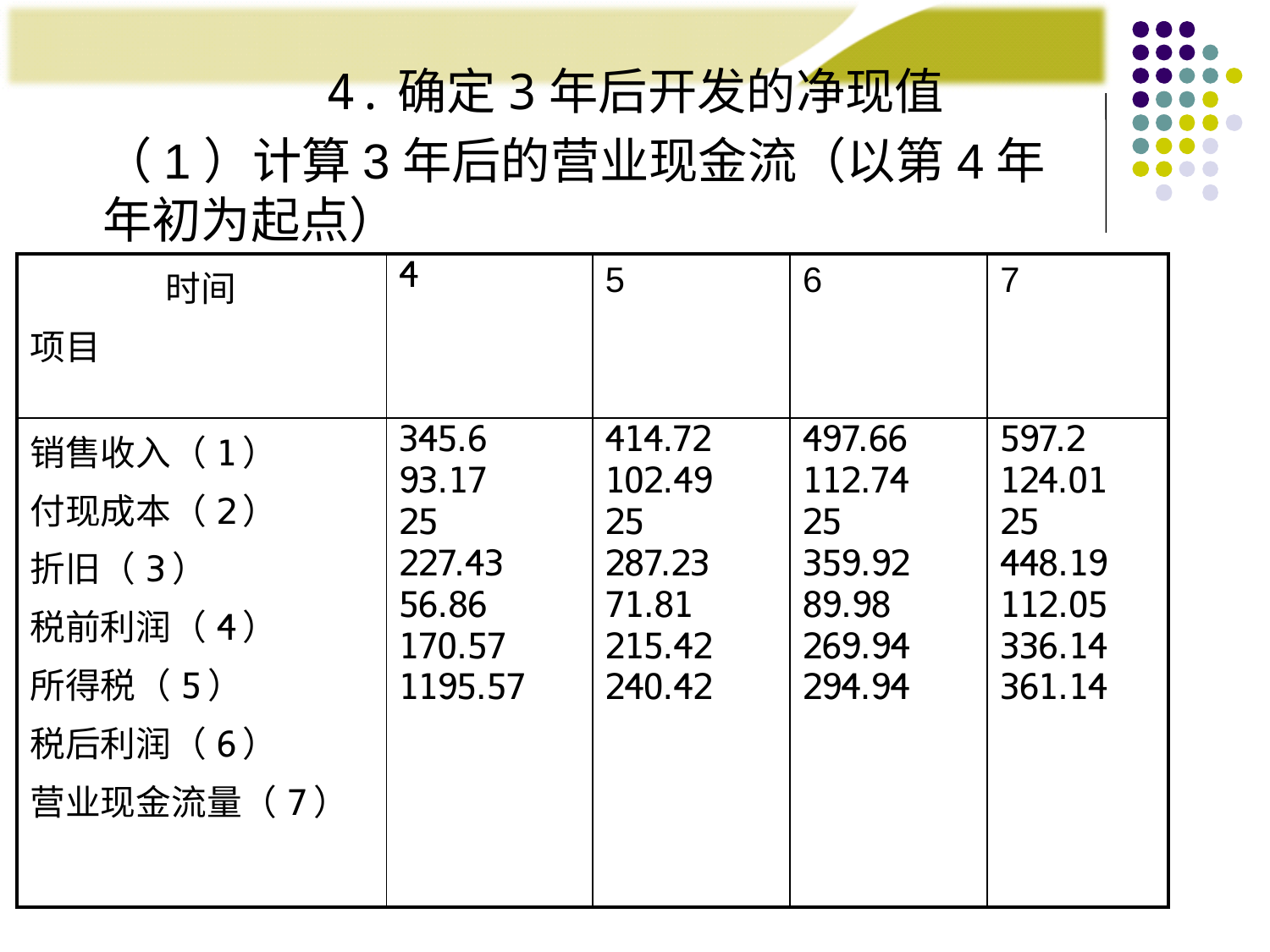

4.确定3年后开发的净现值
（1）计算3年后的营业现金流（以第4年年初为起点）
| 时间 项目 | 4 | 5 | 6 | 7 |
| --- | --- | --- | --- | --- |
| 销售收入（1） 付现成本（2） 折旧（3） 税前利润（4） 所得税（5） 税后利润（6） 营业现金流量（7） | 345.6 93.17 25 227.43 56.86 170.57 1195.57 | 414.72 102.49 25 287.23 71.81 215.42 240.42 | 497.66 112.74 25 359.92 89.98 269.94 294.94 | 597.2 124.01 25 448.19 112.05 336.14 361.14 |